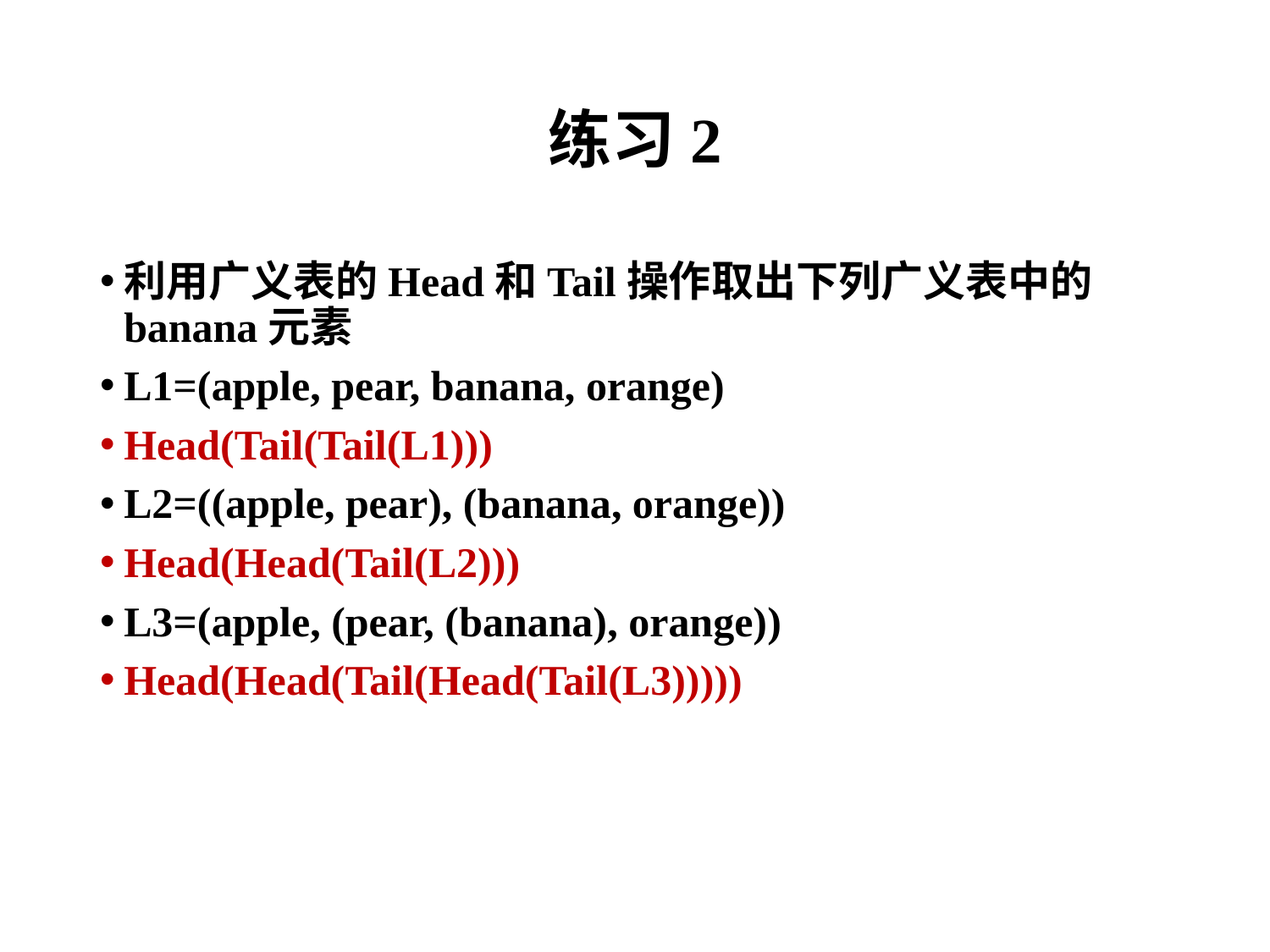

# 练习2
利用广义表的Head和Tail操作取出下列广义表中的banana元素
L1=(apple, pear, banana, orange)
Head(Tail(Tail(L1)))
L2=((apple, pear), (banana, orange))
Head(Head(Tail(L2)))
L3=(apple, (pear, (banana), orange))
Head(Head(Tail(Head(Tail(L3)))))